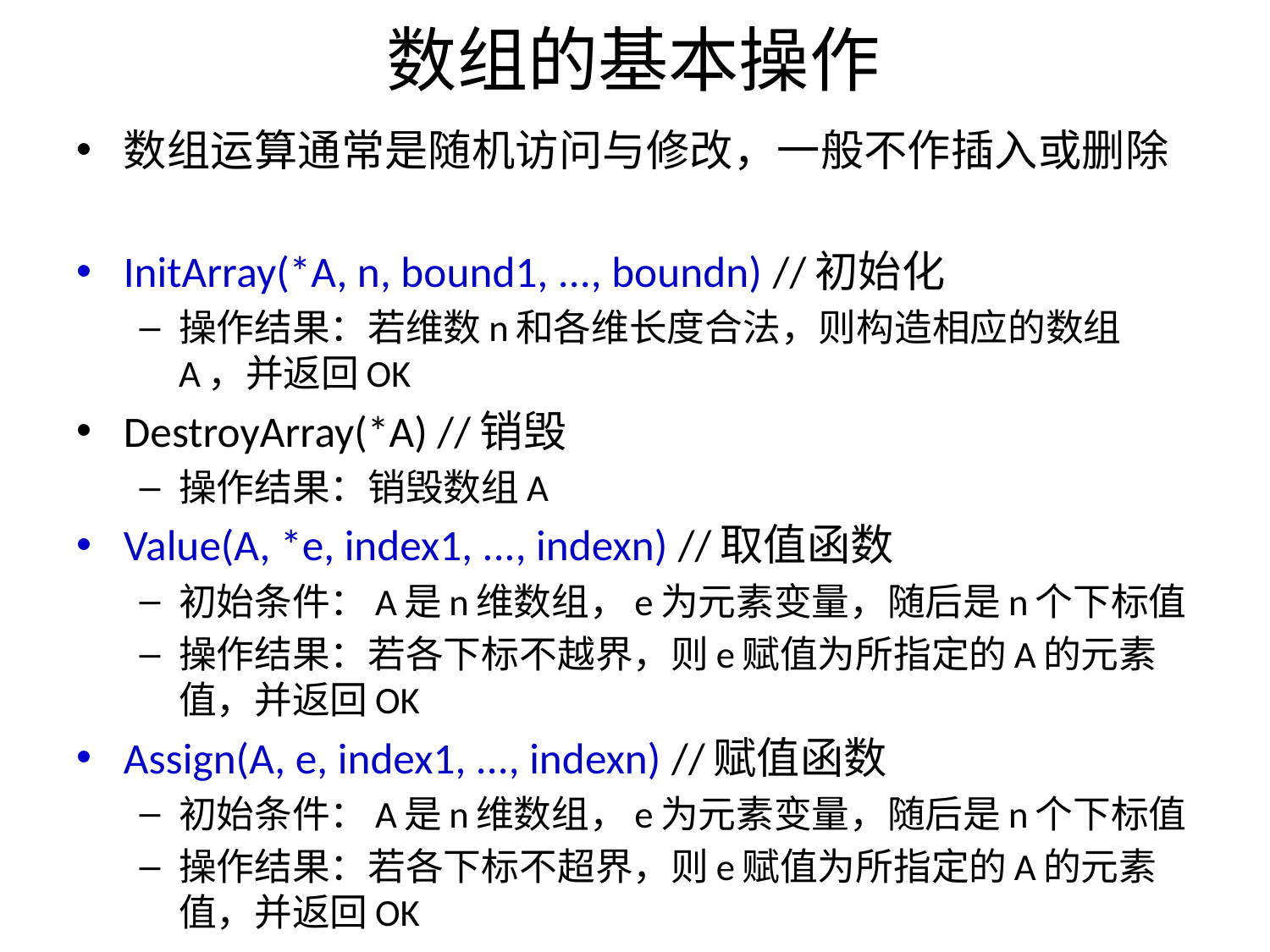

# 数组的基本操作
数组运算通常是随机访问与修改，一般不作插入或删除

InitArray(*A, n, bound1, ..., boundn) //初始化
操作结果：若维数n和各维长度合法，则构造相应的数组A，并返回OK
DestroyArray(*A) //销毁
操作结果：销毁数组A
Value(A, *e, index1, ..., indexn) //取值函数
初始条件：A是n维数组，e为元素变量，随后是n个下标值
操作结果：若各下标不越界，则e赋值为所指定的A的元素值，并返回OK
Assign(A, e, index1, ..., indexn) //赋值函数
初始条件：A是n维数组，e为元素变量，随后是n个下标值
操作结果：若各下标不超界，则e赋值为所指定的A的元素值，并返回OK